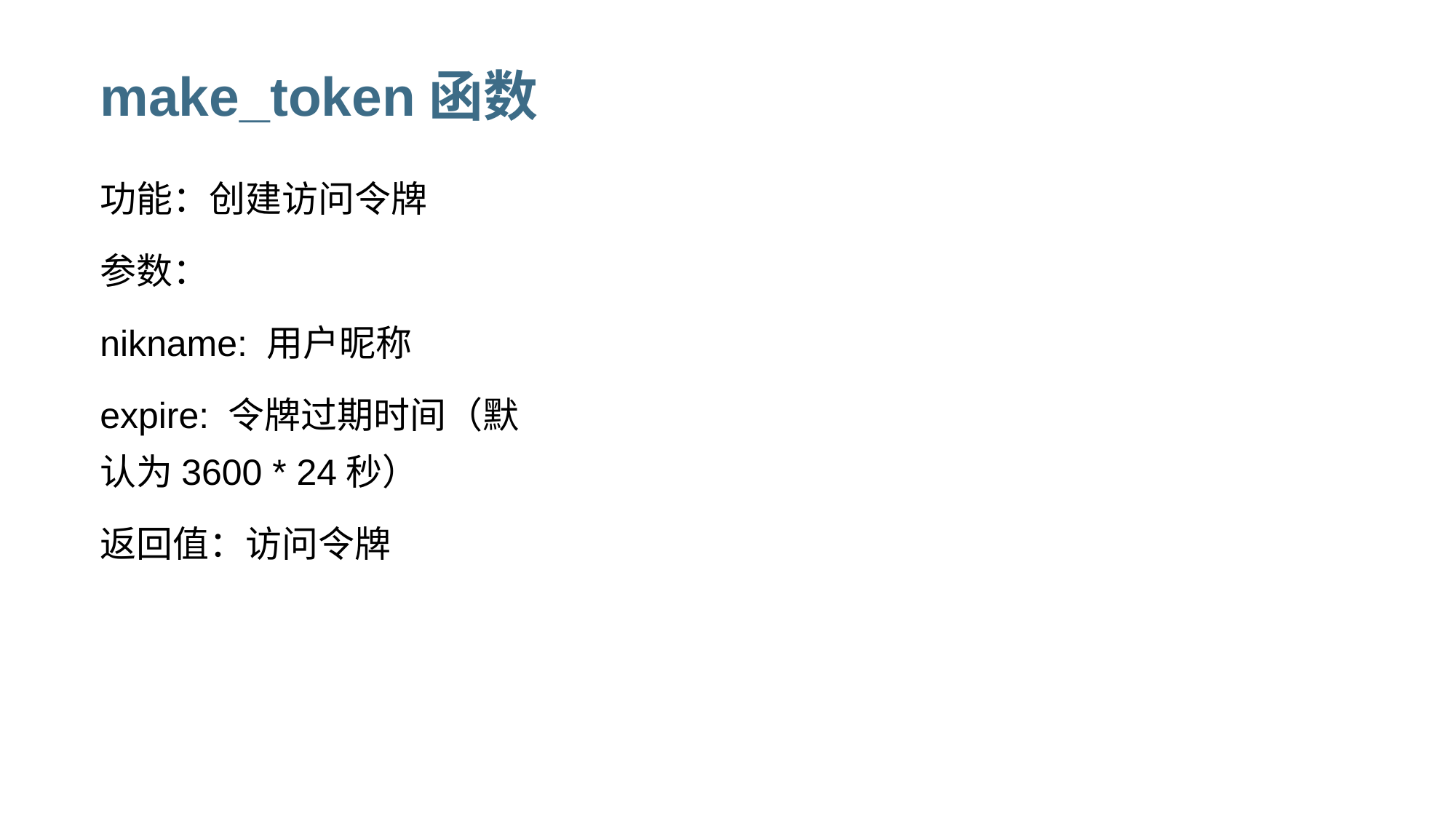

# make_token函数

功能：创建访问令牌
参数：
nikname: 用户昵称
expire: 令牌过期时间（默认为3600 * 24秒）
返回值：访问令牌